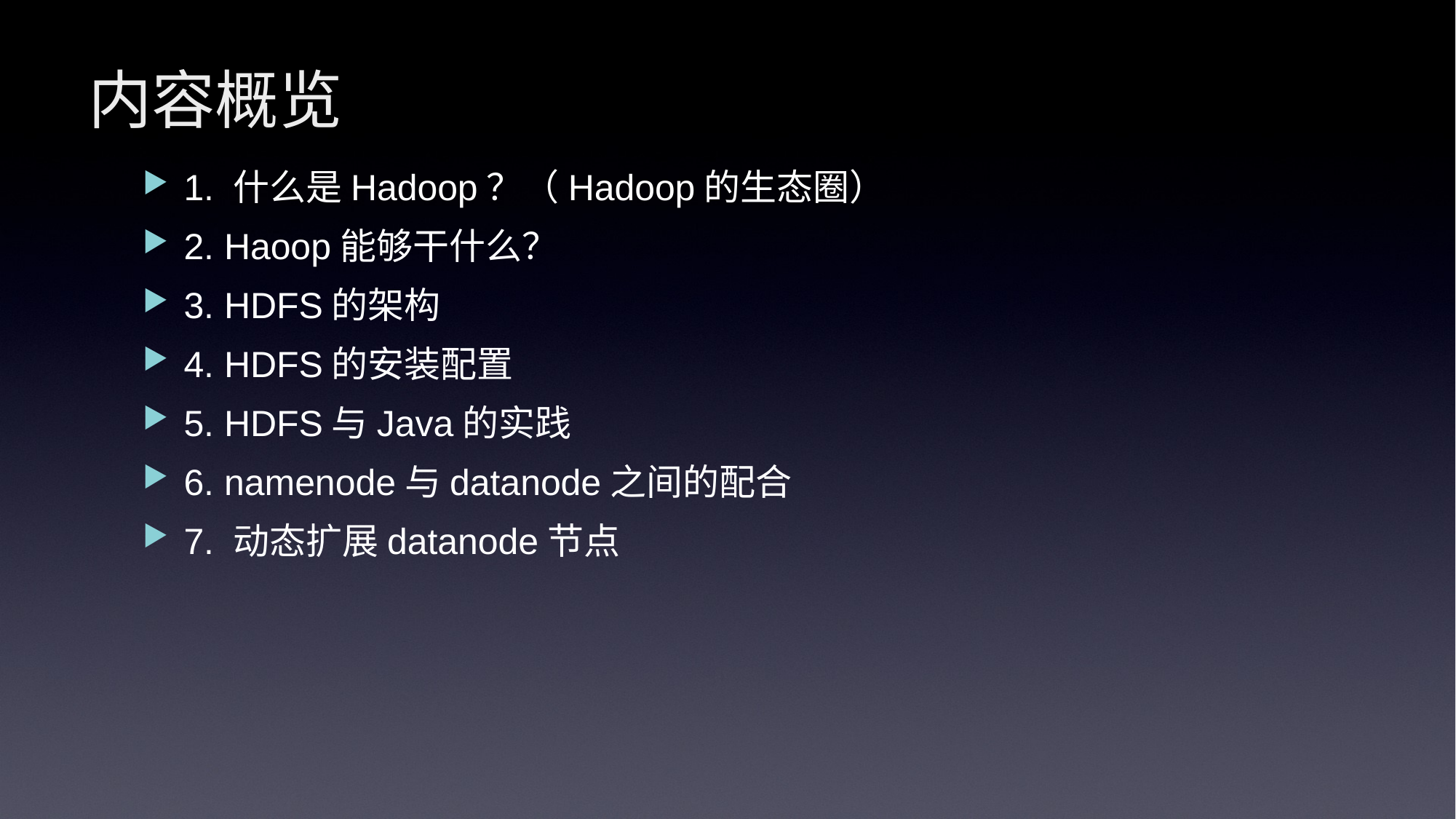

# 内容概览
1. 什么是Hadoop？（Hadoop的生态圈）
2. Haoop能够干什么？
3. HDFS的架构
4. HDFS的安装配置
5. HDFS与Java的实践
6. namenode与datanode之间的配合
7. 动态扩展datanode节点